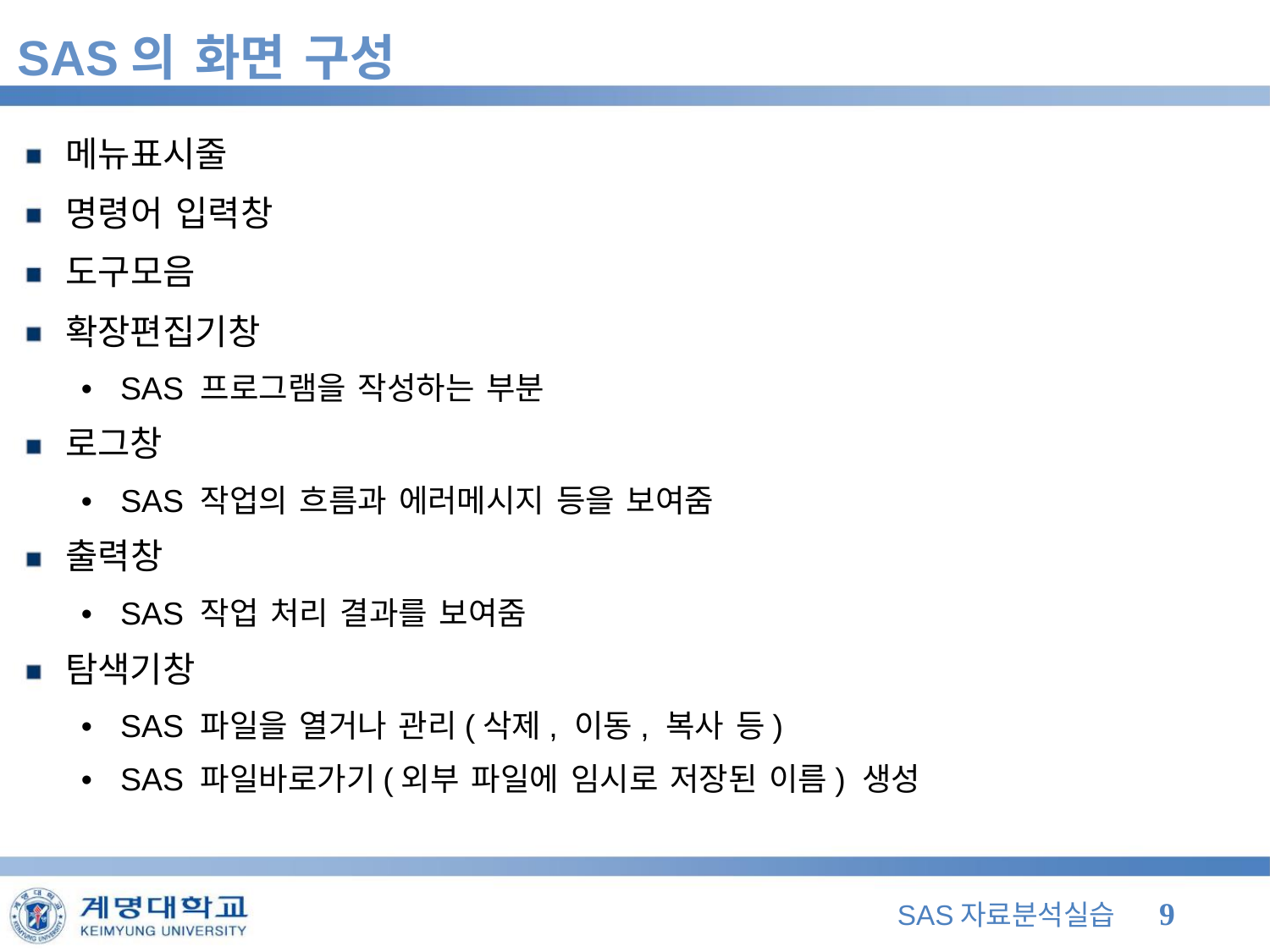

SAS의 화면 구성
메뉴표시줄
명령어 입력창
도구모음
확장편집기창
• SAS 프로그램을 작성하는 부분
로그창
• SAS 작업의 흐름과 에러메시지 등을 보여줌
출력창
• SAS 작업 처리 결과를 보여줌
탐색기창
• SAS 파일을 열거나 관리(삭제, 이동, 복사 등)
• SAS 파일바로가기(외부 파일에 임시로 저장된 이름) 생성
SAS자료분석실습 9